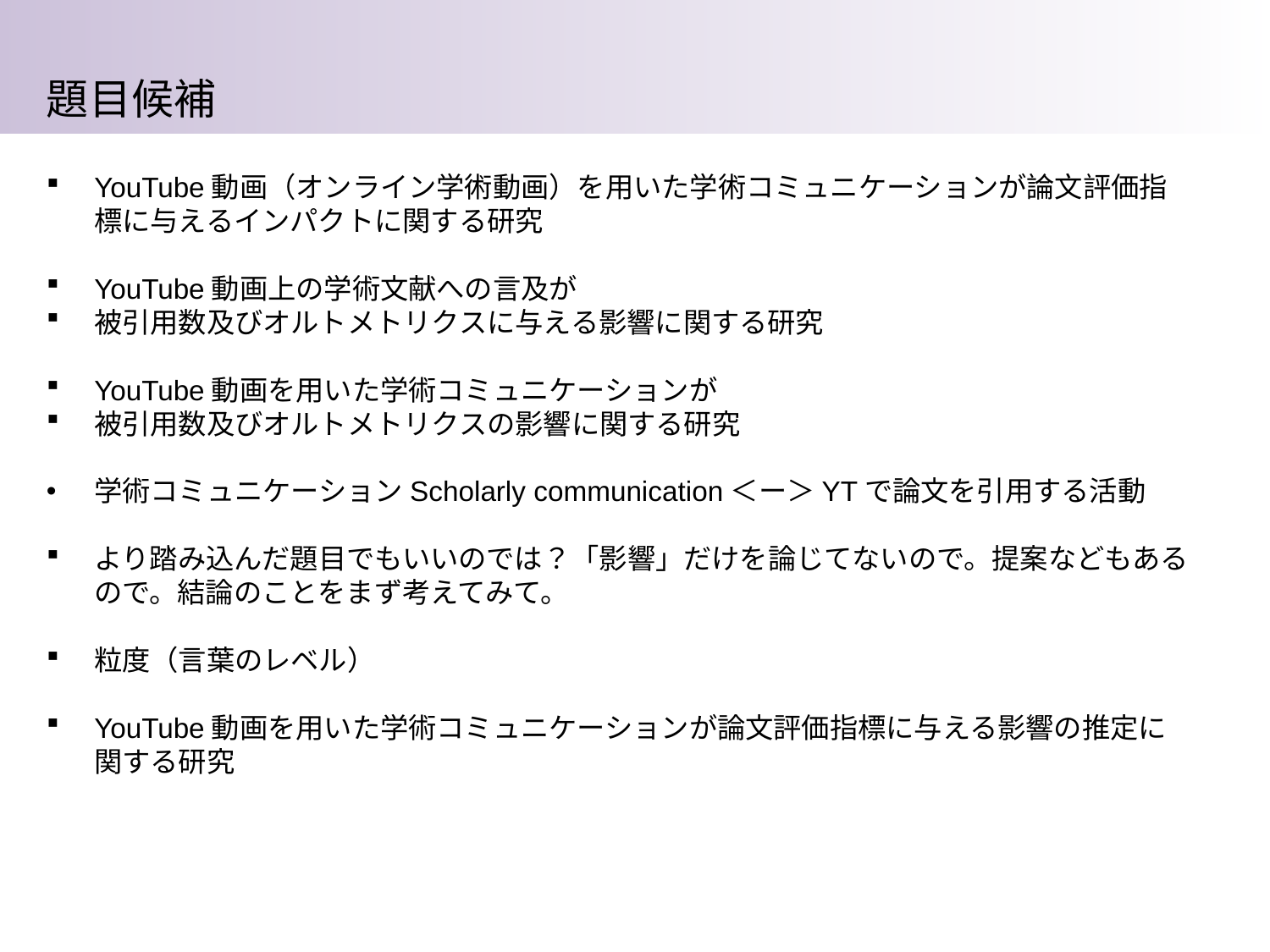

題目候補
YouTube動画（オンライン学術動画）を用いた学術コミュニケーションが論文評価指標に与えるインパクトに関する研究

YouTube動画上の学術文献への言及が
被引用数及びオルトメトリクスに与える影響に関する研究

YouTube動画を用いた学術コミュニケーションが
被引用数及びオルトメトリクスの影響に関する研究

学術コミュニケーションScholarly communication＜ー＞YTで論文を引用する活動

より踏み込んだ題目でもいいのでは？「影響」だけを論じてないので。提案などもあるので。結論のことをまず考えてみて。

粒度（言葉のレベル）

YouTube動画を用いた学術コミュニケーションが論文評価指標に与える影響の推定に関する研究